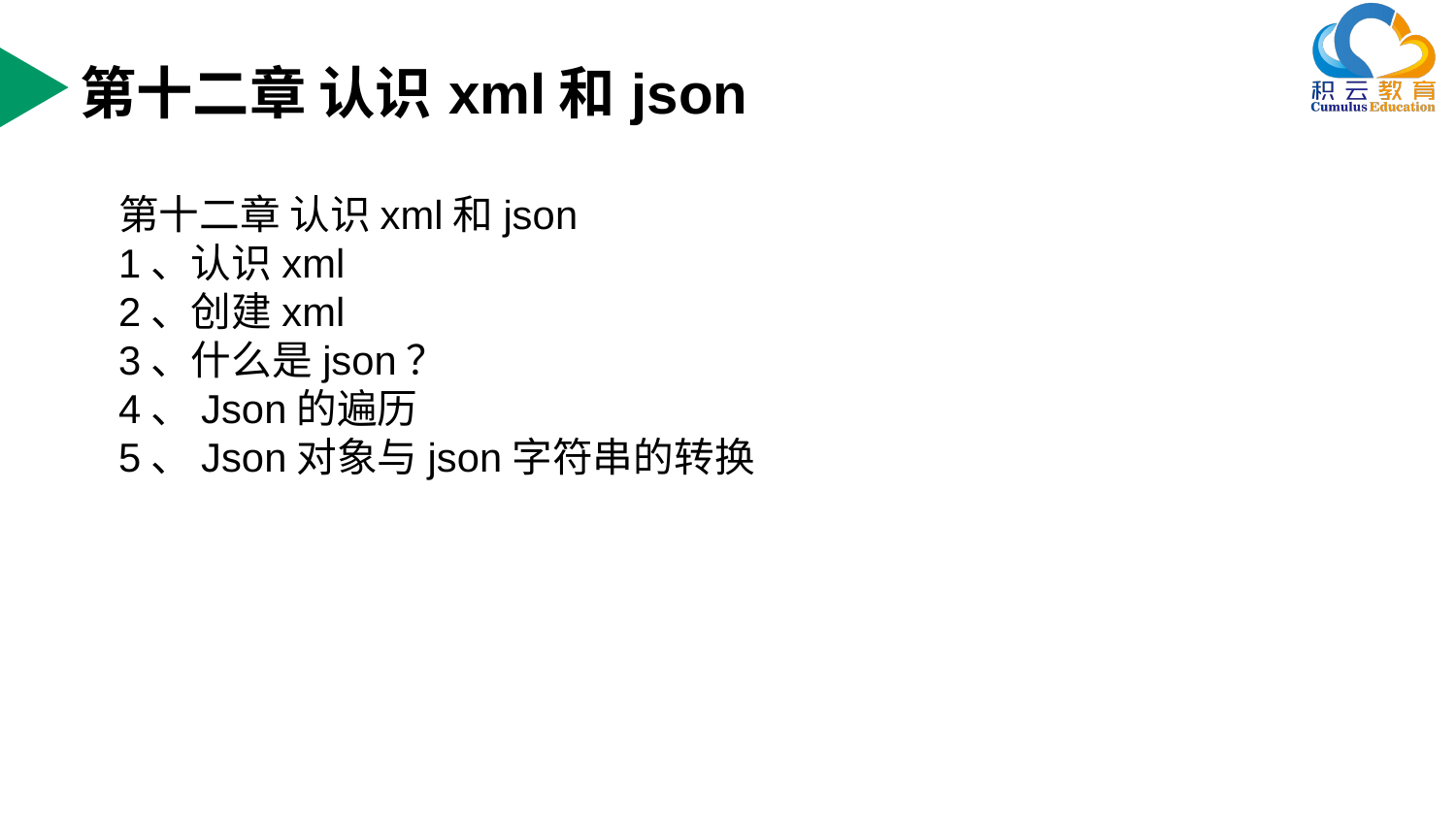

第十二章 认识xml和json
第十二章 认识xml和json
1、认识xml
2、创建xml
3、什么是json？
4、Json的遍历
5、Json对象与json字符串的转换